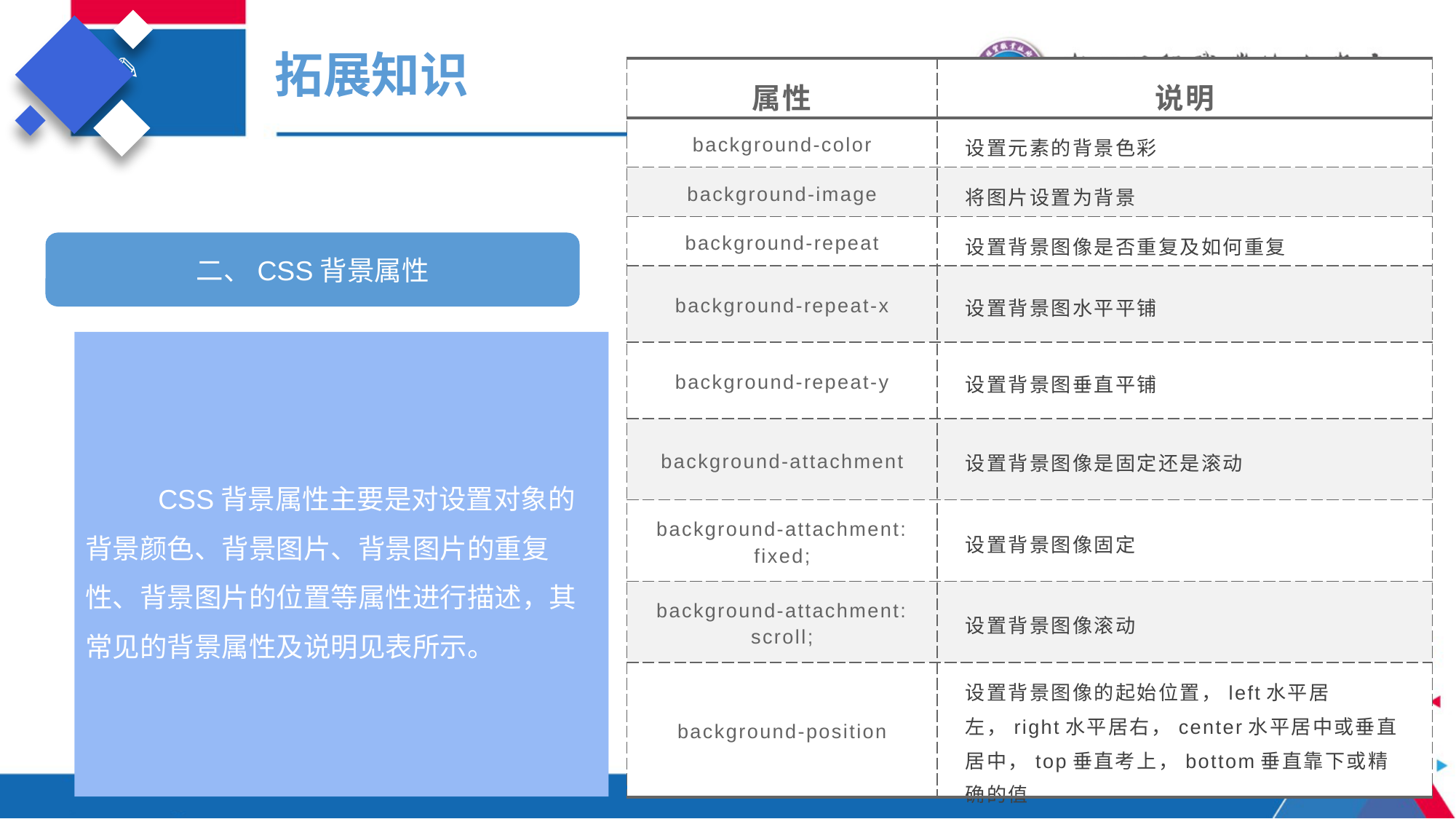

拓展知识
| 属性 | 说明 |
| --- | --- |
| background-color | 设置元素的背景色彩 |
| background-image | 将图片设置为背景 |
| background-repeat | 设置背景图像是否重复及如何重复 |
| background-repeat-x | 设置背景图水平平铺 |
| background-repeat-y | 设置背景图垂直平铺 |
| background-attachment | 设置背景图像是固定还是滚动 |
| background-attachment: fixed; | 设置背景图像固定 |
| background-attachment: scroll; | 设置背景图像滚动 |
| background-position | 设置背景图像的起始位置，left水平居左，right水平居右，center水平居中或垂直居中，top垂直考上，bottom垂直靠下或精确的值 |

二、CSS背景属性
CSS背景属性主要是对设置对象的背景颜色、背景图片、背景图片的重复性、背景图片的位置等属性进行描述，其常见的背景属性及说明见表所示。